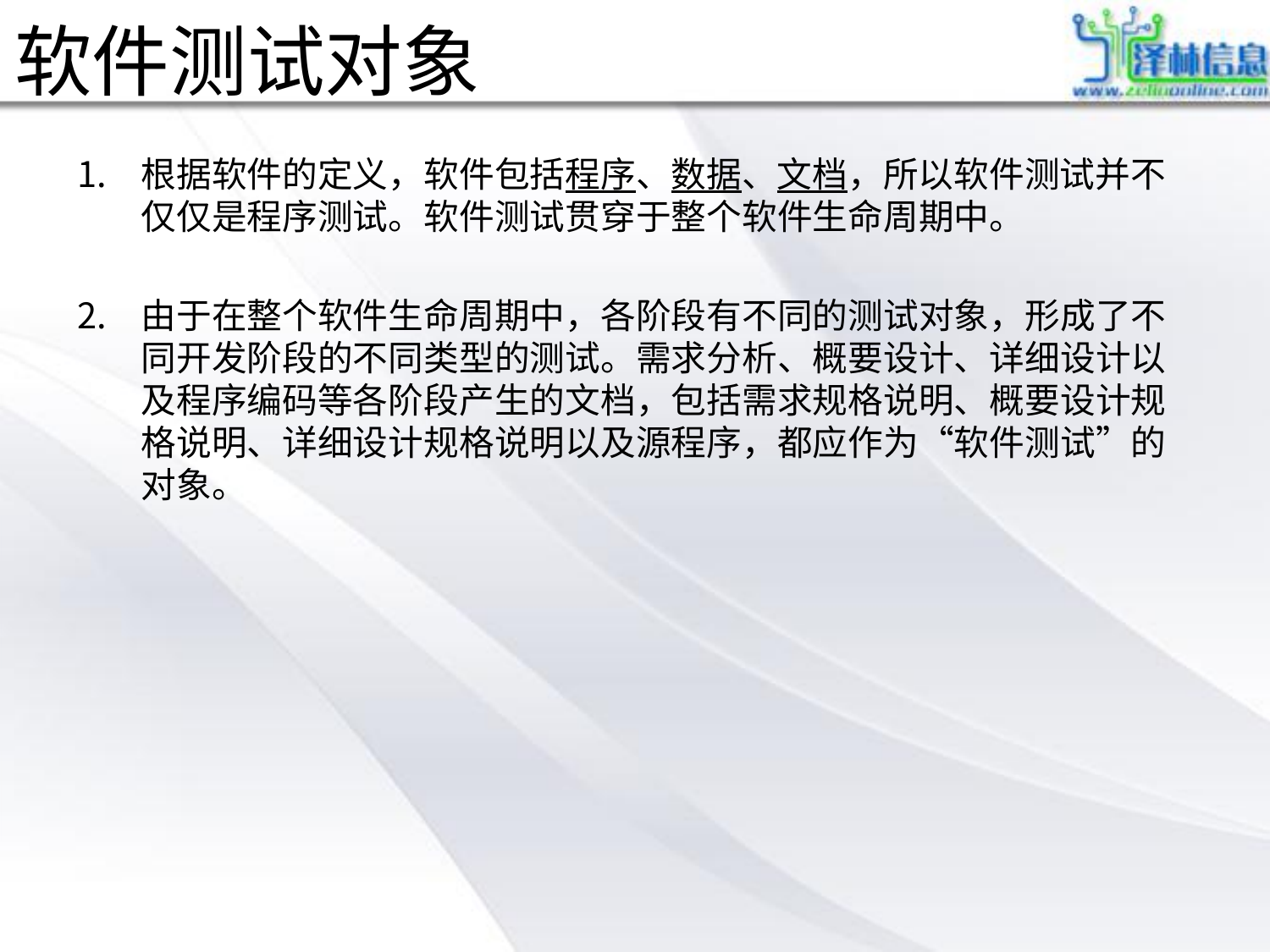

# 软件测试对象
根据软件的定义，软件包括程序、数据、文档，所以软件测试并不仅仅是程序测试。软件测试贯穿于整个软件生命周期中。

由于在整个软件生命周期中，各阶段有不同的测试对象，形成了不同开发阶段的不同类型的测试。需求分析、概要设计、详细设计以及程序编码等各阶段产生的文档，包括需求规格说明、概要设计规格说明、详细设计规格说明以及源程序，都应作为“软件测试”的对象。